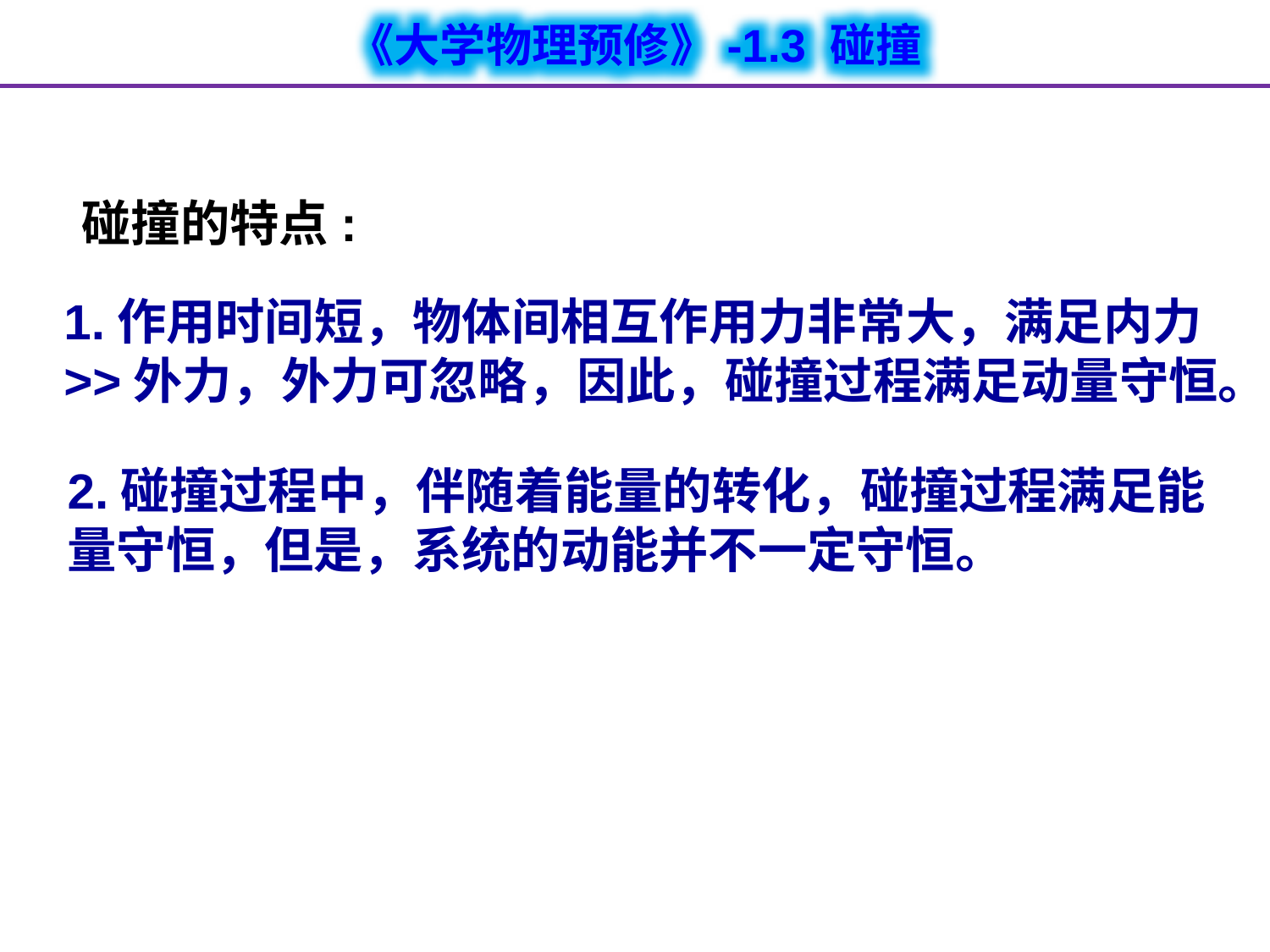

碰撞的特点:
1.作用时间短，物体间相互作用力非常大，满足内力>>外力，外力可忽略，因此，碰撞过程满足动量守恒。
2.碰撞过程中，伴随着能量的转化，碰撞过程满足能量守恒，但是，系统的动能并不一定守恒。